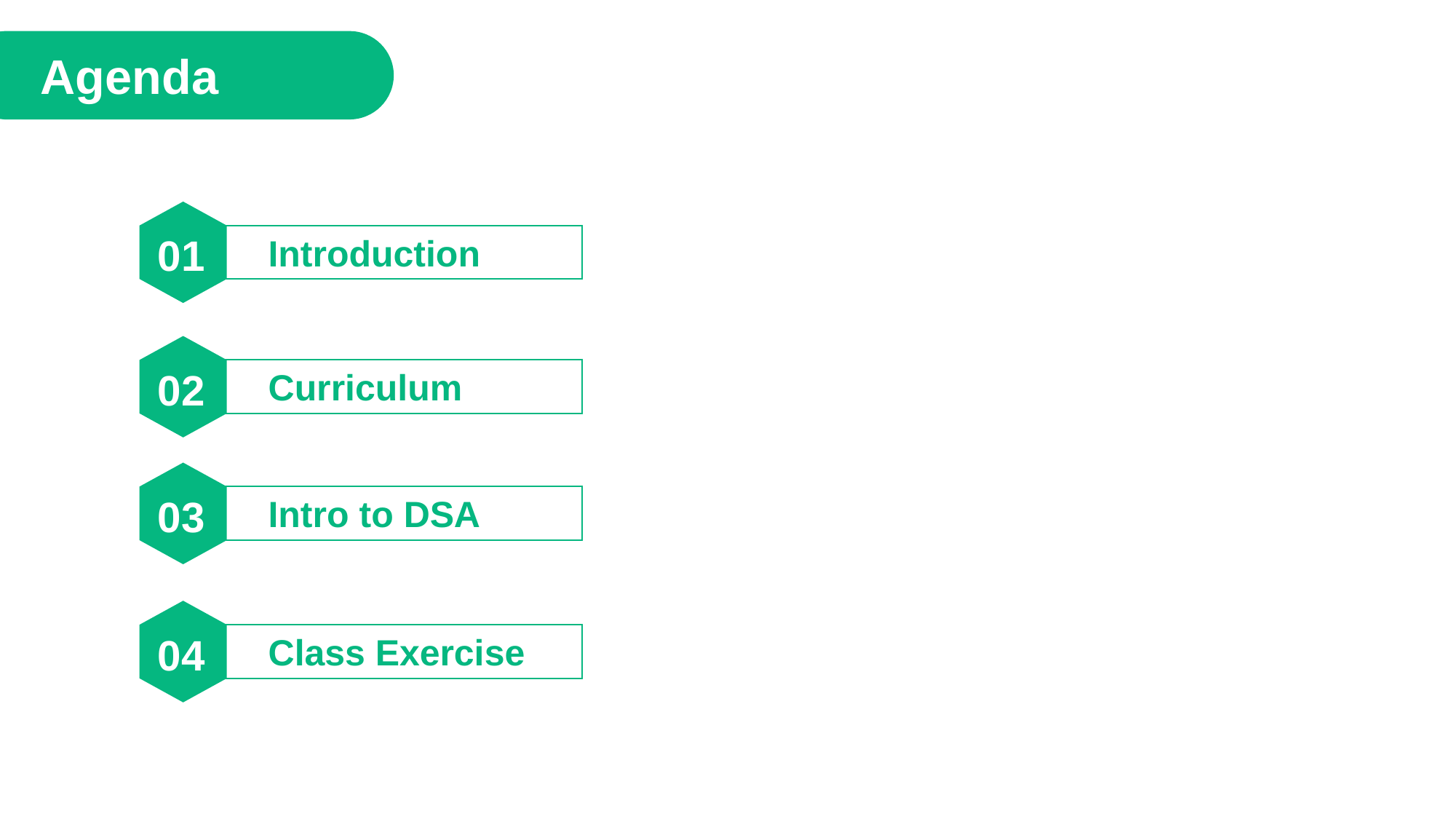

Agenda

01
Introduction

竞争对手分析

02
Curriculum

产品定位分析

03
Intro to DSA

04
Class Exercise